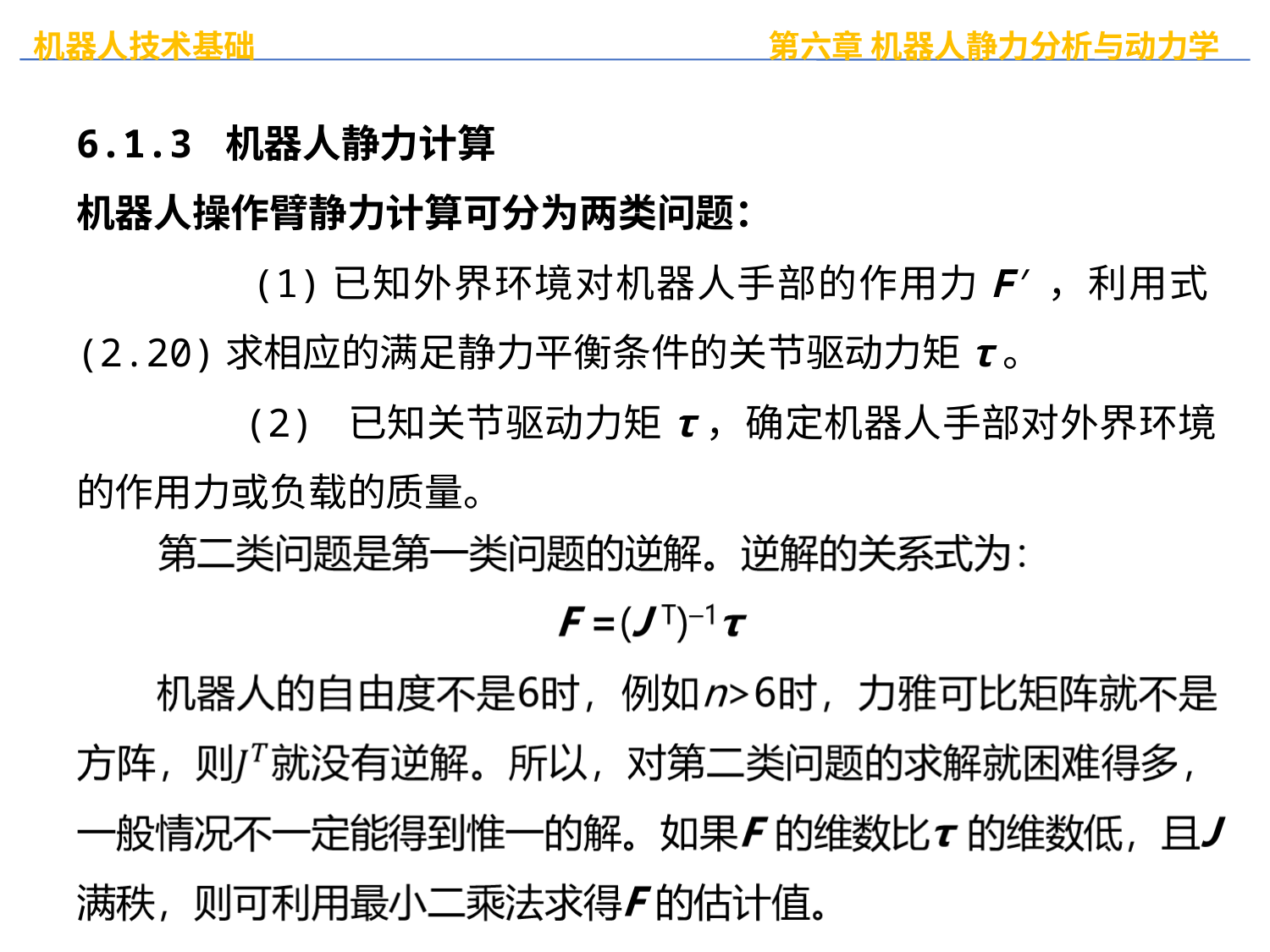

6.1.3 机器人静力计算
机器人操作臂静力计算可分为两类问题：
       (1)已知外界环境对机器人手部的作用力F′，利用式(2.20)求相应的满足静力平衡条件的关节驱动力矩τ。
       (2) 已知关节驱动力矩τ，确定机器人手部对外界环境的作用力或负载的质量。